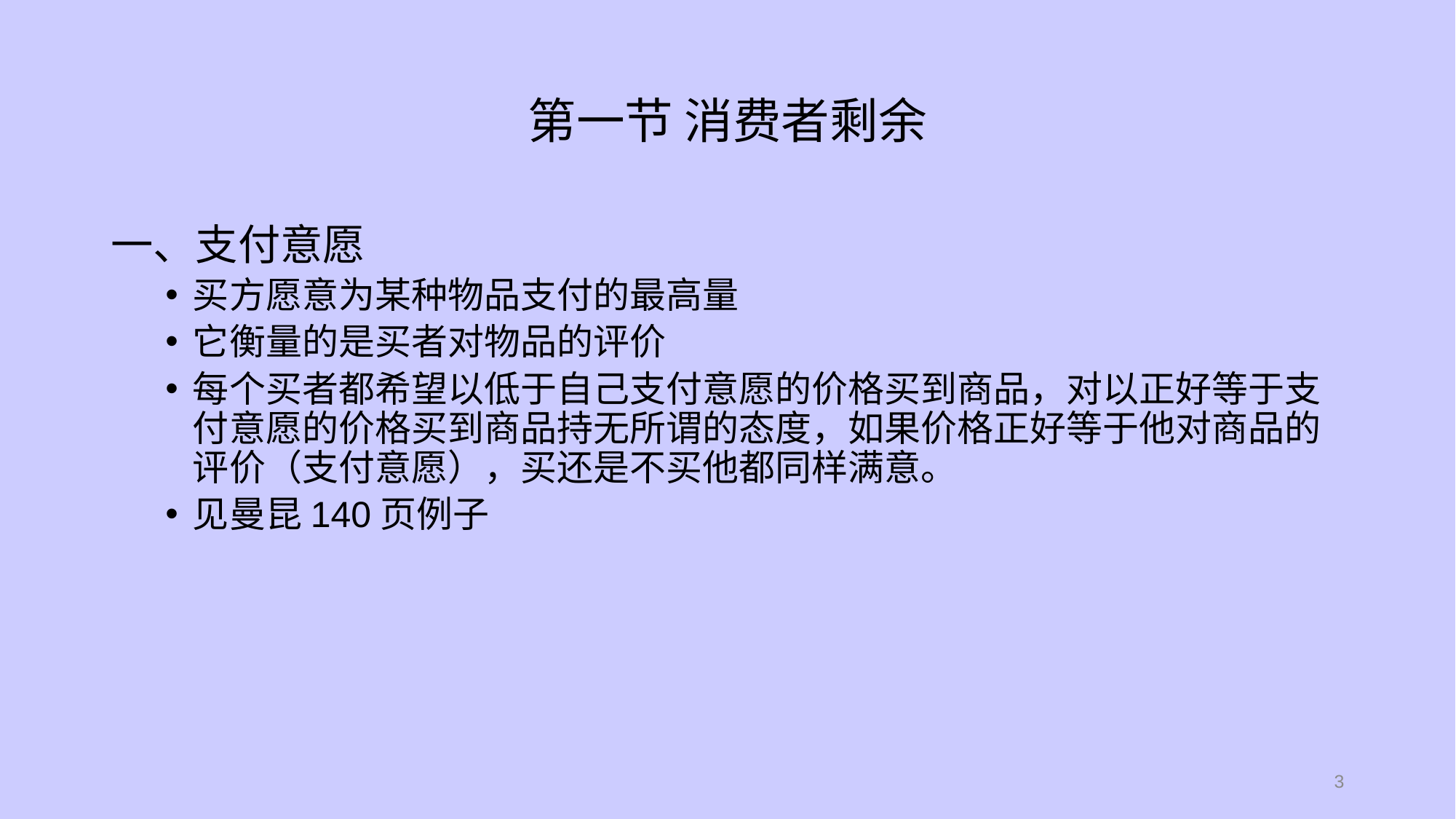

# 第一节 消费者剩余
一、支付意愿
买方愿意为某种物品支付的最高量
它衡量的是买者对物品的评价
每个买者都希望以低于自己支付意愿的价格买到商品，对以正好等于支付意愿的价格买到商品持无所谓的态度，如果价格正好等于他对商品的评价（支付意愿），买还是不买他都同样满意。
见曼昆140页例子

3